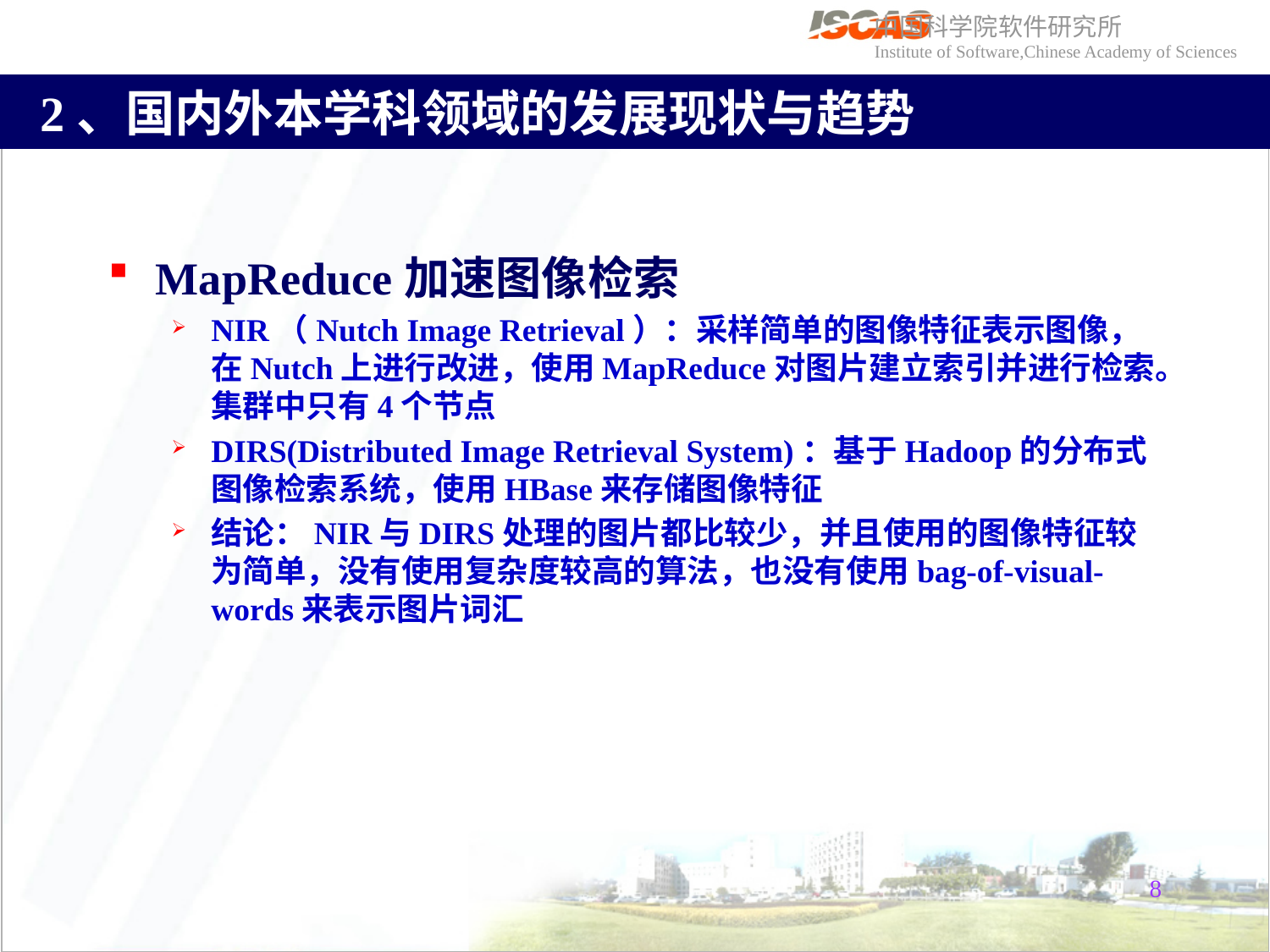

# 2、国内外本学科领域的发展现状与趋势
MapReduce加速图像检索
NIR（Nutch Image Retrieval）：采样简单的图像特征表示图像，在Nutch上进行改进，使用MapReduce对图片建立索引并进行检索。集群中只有4个节点
DIRS(Distributed Image Retrieval System)：基于Hadoop的分布式图像检索系统，使用HBase来存储图像特征
结论：NIR与DIRS处理的图片都比较少，并且使用的图像特征较为简单，没有使用复杂度较高的算法，也没有使用bag-of-visual-words来表示图片词汇
8